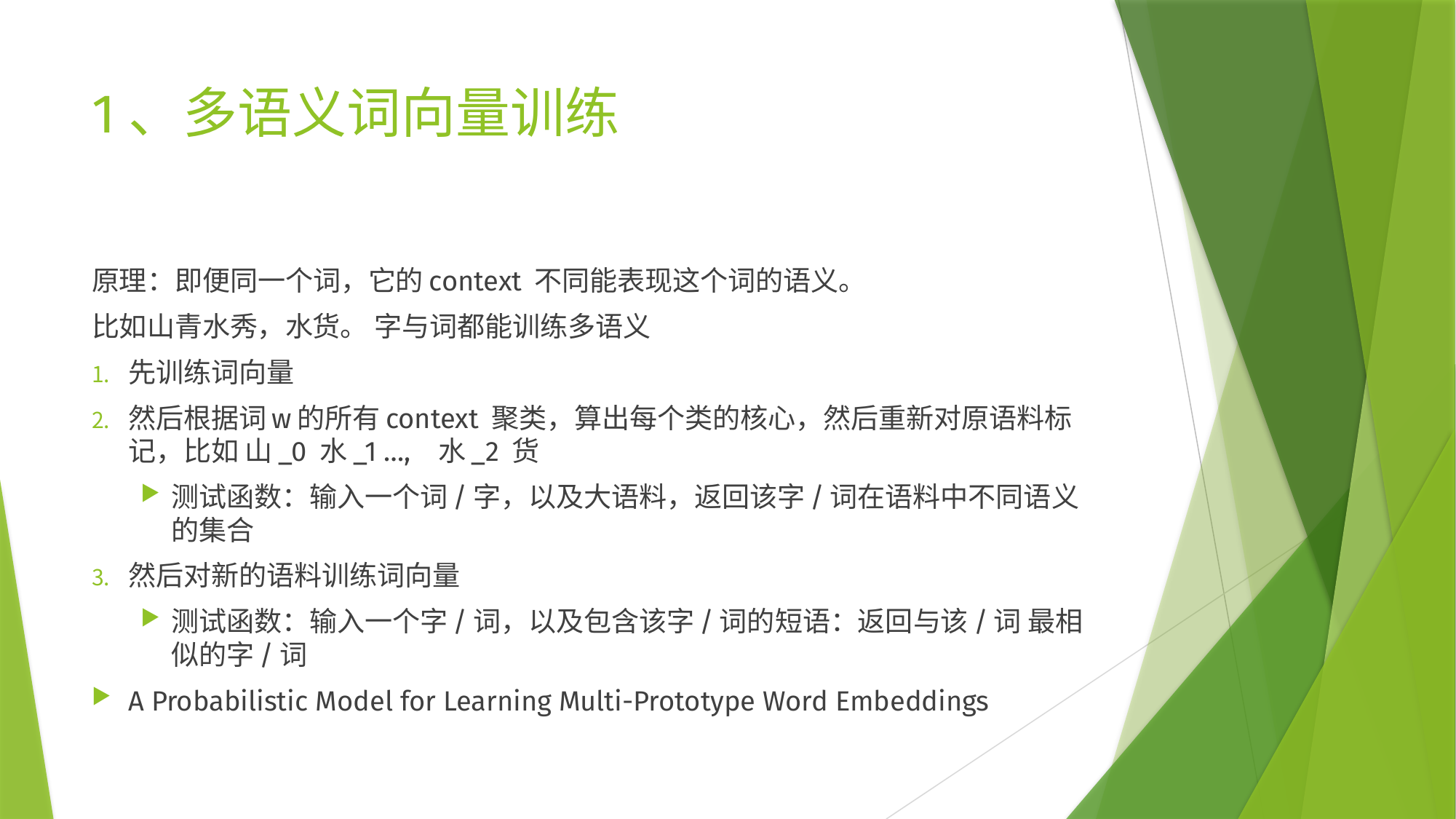

# 1、多语义词向量训练
原理：即便同一个词，它的context 不同能表现这个词的语义。
比如山青水秀，水货。 字与词都能训练多语义
先训练词向量
然后根据词w的所有context 聚类，算出每个类的核心，然后重新对原语料标记，比如 山_0 水_1 …,   水_2 货
测试函数：输入一个词/字，以及大语料，返回该字/词在语料中不同语义的集合
然后对新的语料训练词向量
测试函数：输入一个字/词，以及包含该字/词的短语：返回与该/词 最相似的字/词
A Probabilistic Model for Learning Multi-Prototype Word Embeddings